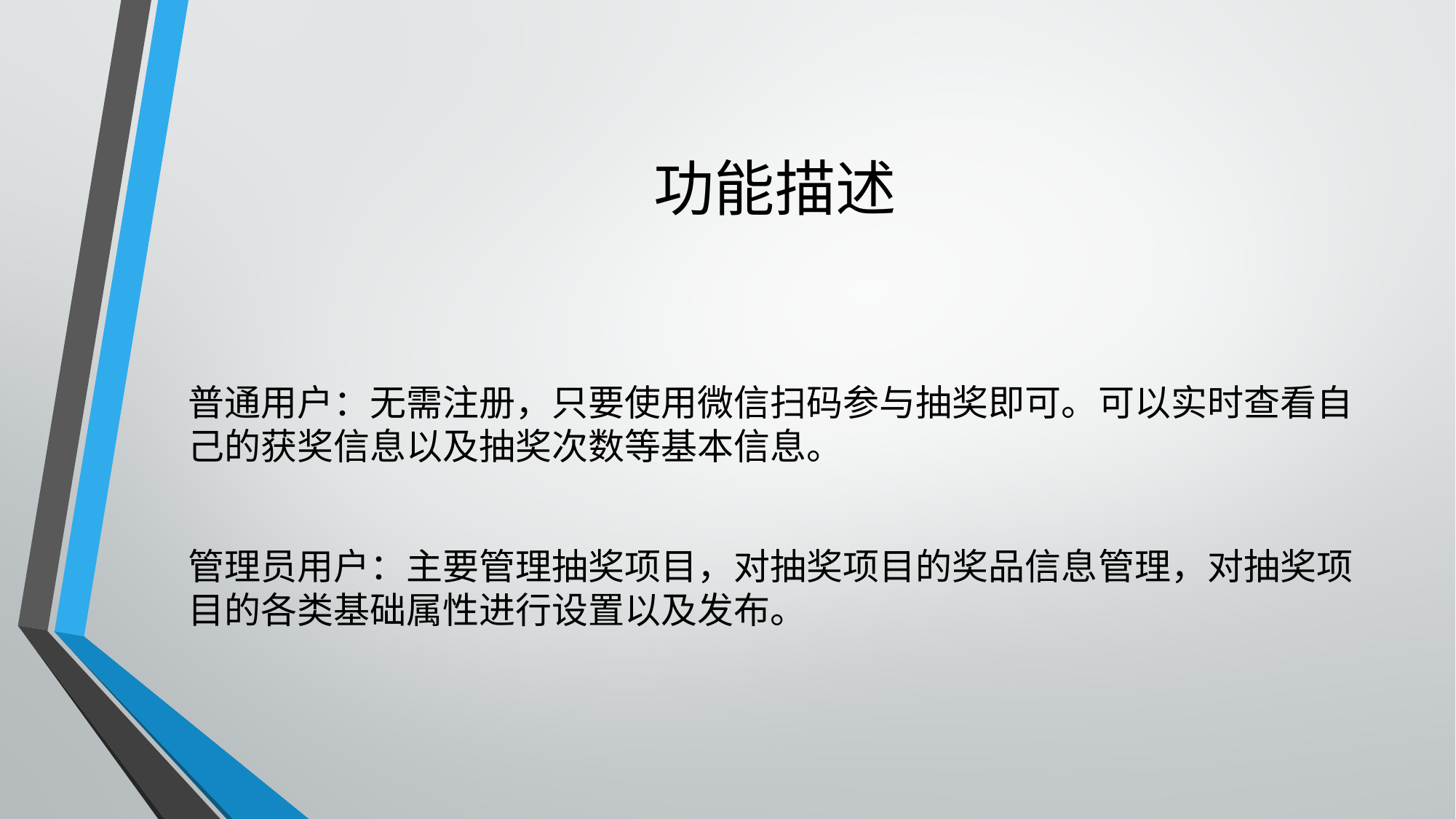

# 功能描述
普通用户：无需注册，只要使用微信扫码参与抽奖即可。可以实时查看自己的获奖信息以及抽奖次数等基本信息。

管理员用户：主要管理抽奖项目，对抽奖项目的奖品信息管理，对抽奖项目的各类基础属性进行设置以及发布。